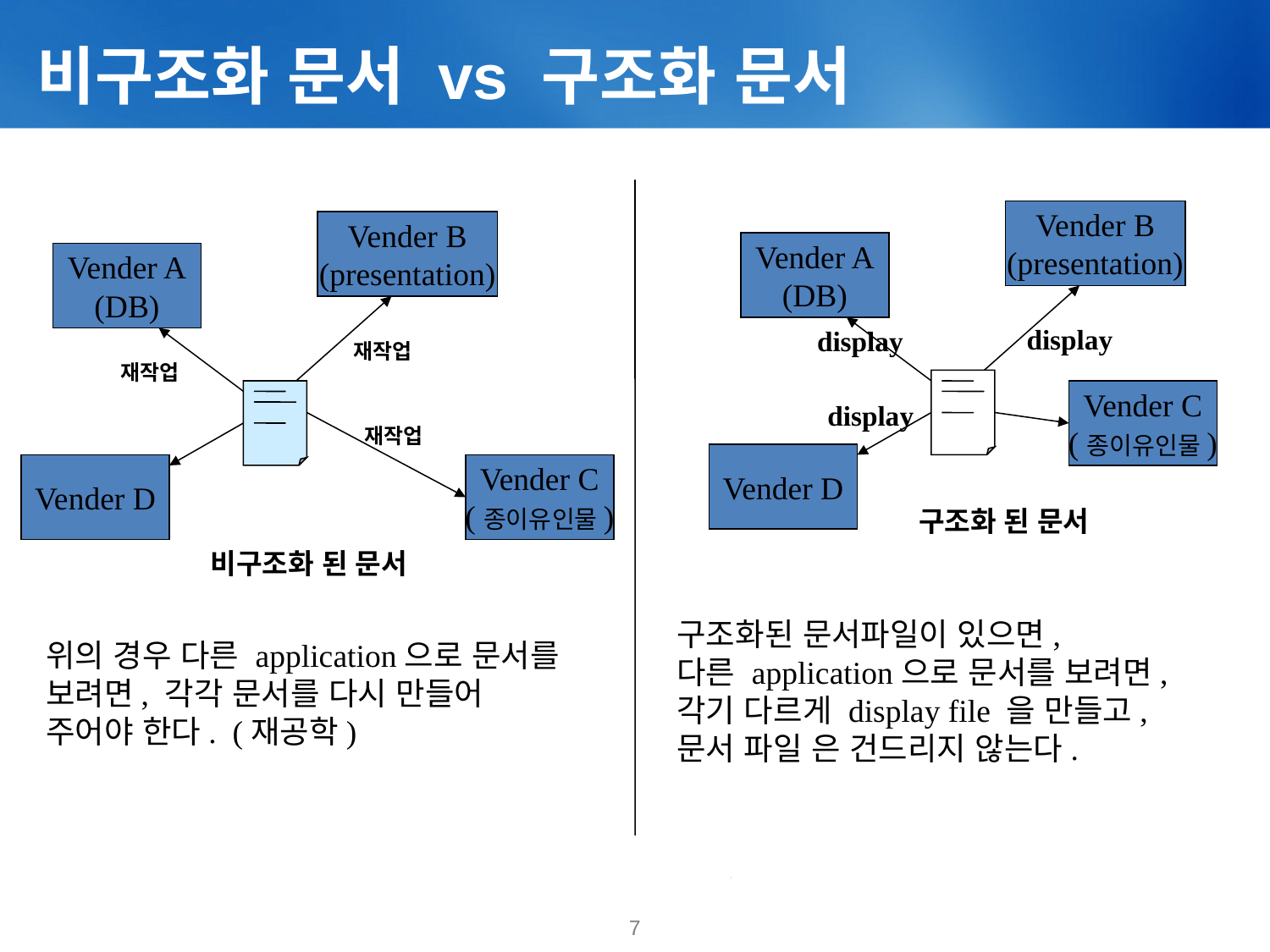

# 비구조화 문서 vs 구조화 문서

Vender B
(presentation)
Vender B
(presentation)
Vender A
(DB)
Vender A
(DB)

display
display

재작업
재작업

Vender C
(종이유인물)

display

재작업

Vender D
Vender D
Vender C
(종이유인물)
구조화 된 문서
비구조화 된 문서
구조화된 문서파일이 있으면,
다른 application으로 문서를 보려면,
각기 다르게 display file 을 만들고,
문서 파일 은 건드리지 않는다.
위의 경우 다른 application으로 문서를
보려면, 각각 문서를 다시 만들어
주어야 한다.  (재공학)
7